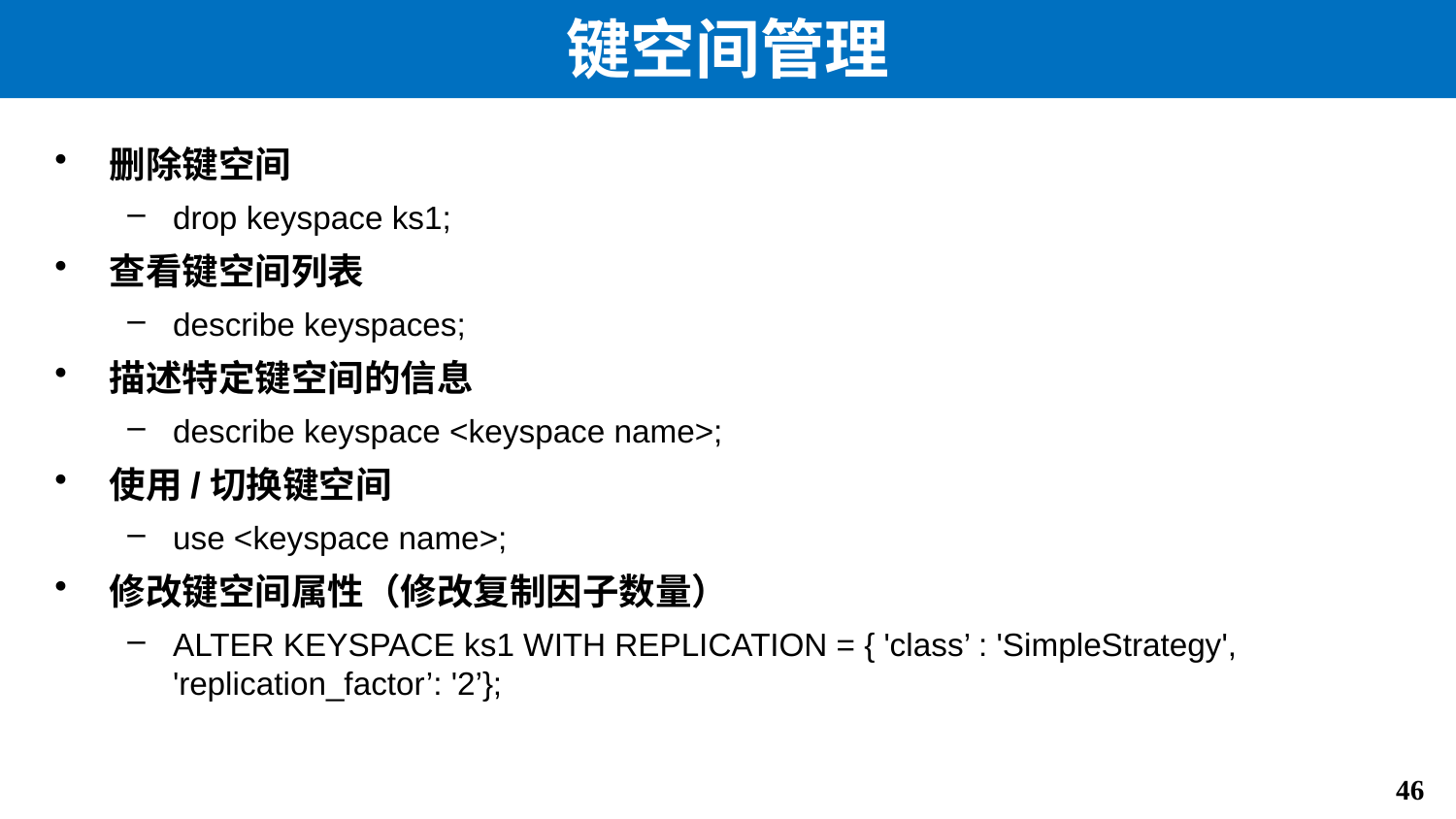

# 键空间管理
删除键空间
drop keyspace ks1;
查看键空间列表
describe keyspaces;
描述特定键空间的信息
describe keyspace <keyspace name>;
使用/切换键空间
use <keyspace name>;
修改键空间属性（修改复制因子数量）
ALTER KEYSPACE ks1 WITH REPLICATION = { 'class’ : 'SimpleStrategy', 'replication_factor’: '2’};